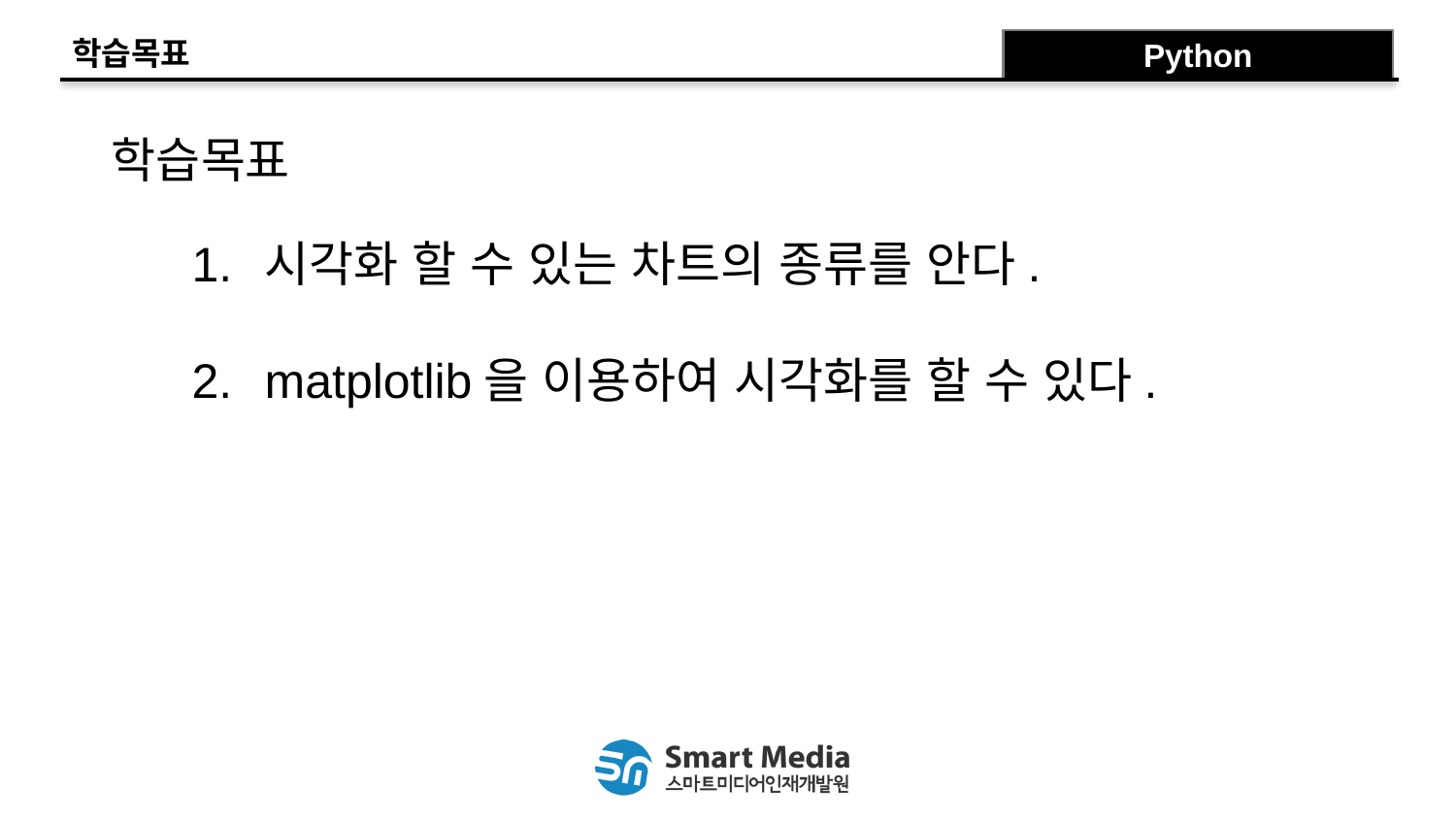

학습목표
Python
학습목표
시각화 할 수 있는 차트의 종류를 안다.

matplotlib을 이용하여 시각화를 할 수 있다.